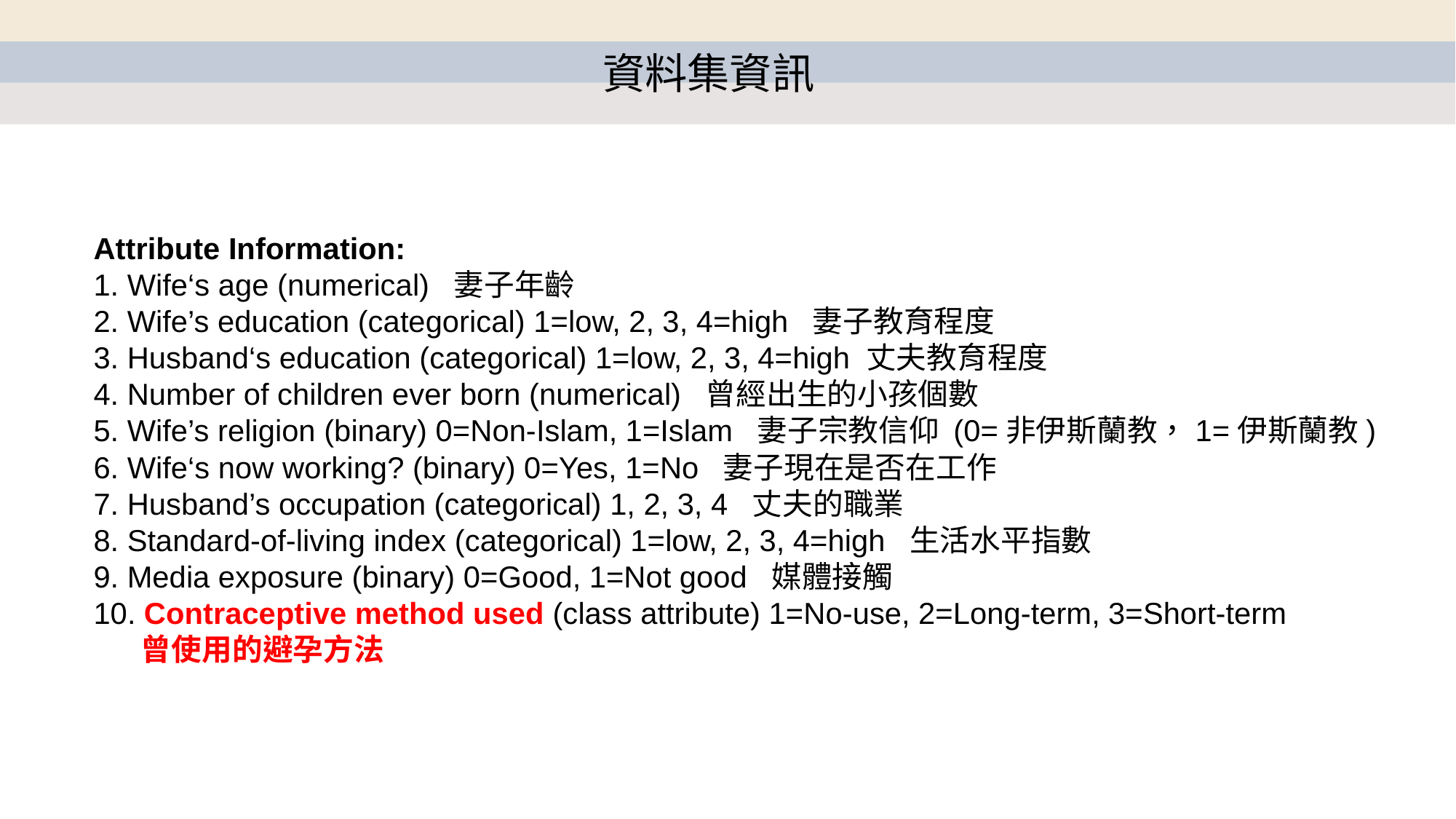

資料集資訊
Attribute Information:
1. Wife‘s age (numerical)  妻子年齡
2. Wife’s education (categorical) 1=low, 2, 3, 4=high  妻子教育程度
3. Husband‘s education (categorical) 1=low, 2, 3, 4=high 丈夫教育程度
4. Number of children ever born (numerical)  曾經出生的小孩個數
5. Wife’s religion (binary) 0=Non-Islam, 1=Islam  妻子宗教信仰 (0=非伊斯蘭教，1=伊斯蘭教)
6. Wife‘s now working? (binary) 0=Yes, 1=No  妻子現在是否在工作
7. Husband’s occupation (categorical) 1, 2, 3, 4  丈夫的職業
8. Standard-of-living index (categorical) 1=low, 2, 3, 4=high  生活水平指數
9. Media exposure (binary) 0=Good, 1=Not good  媒體接觸
10. Contraceptive method used (class attribute) 1=No-use, 2=Long-term, 3=Short-term
      曾使用的避孕方法